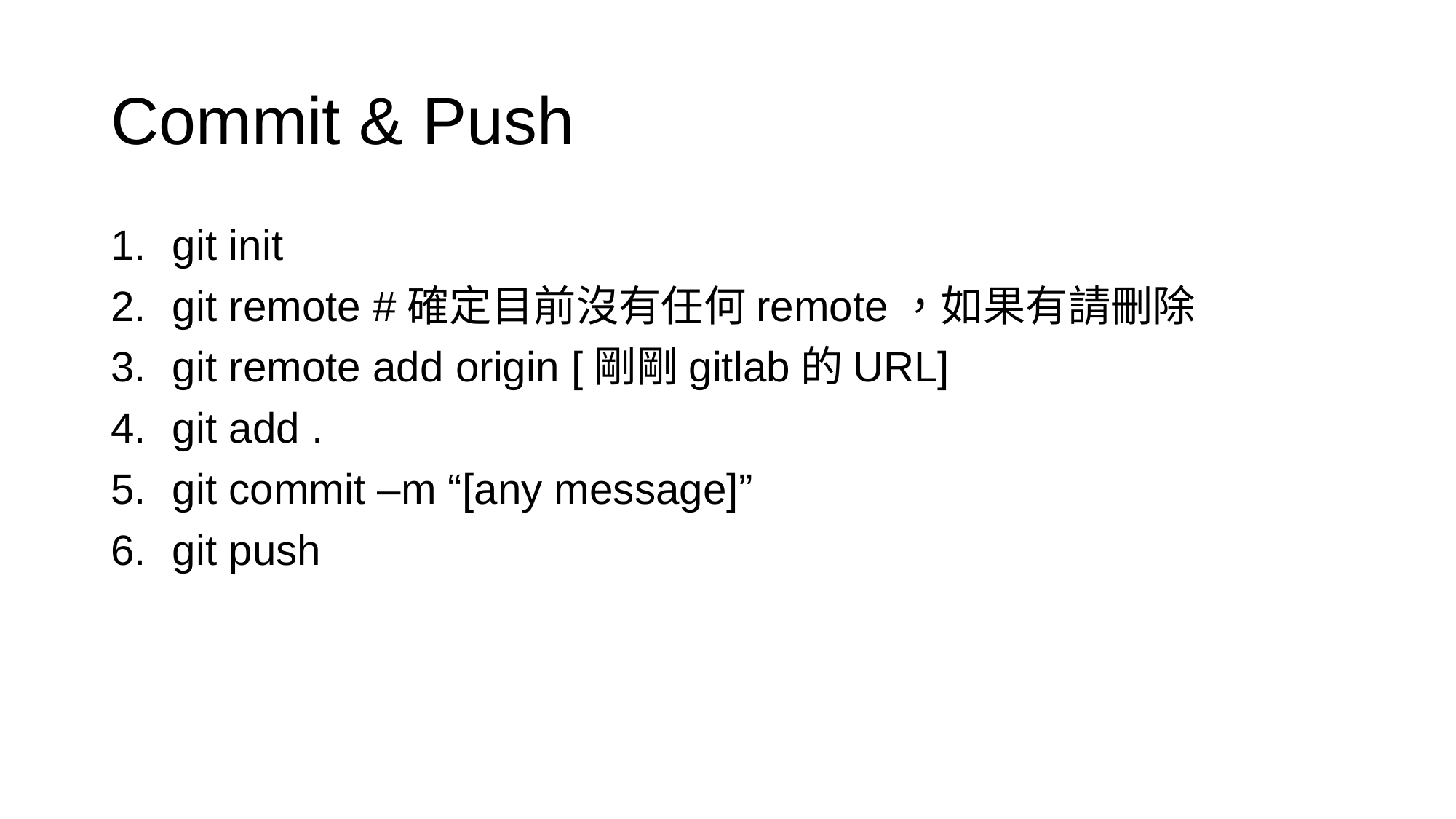

# Commit & Push
git init
git remote #確定目前沒有任何remote，如果有請刪除
git remote add origin [剛剛gitlab的URL]
git add .
git commit –m “[any message]”
git push